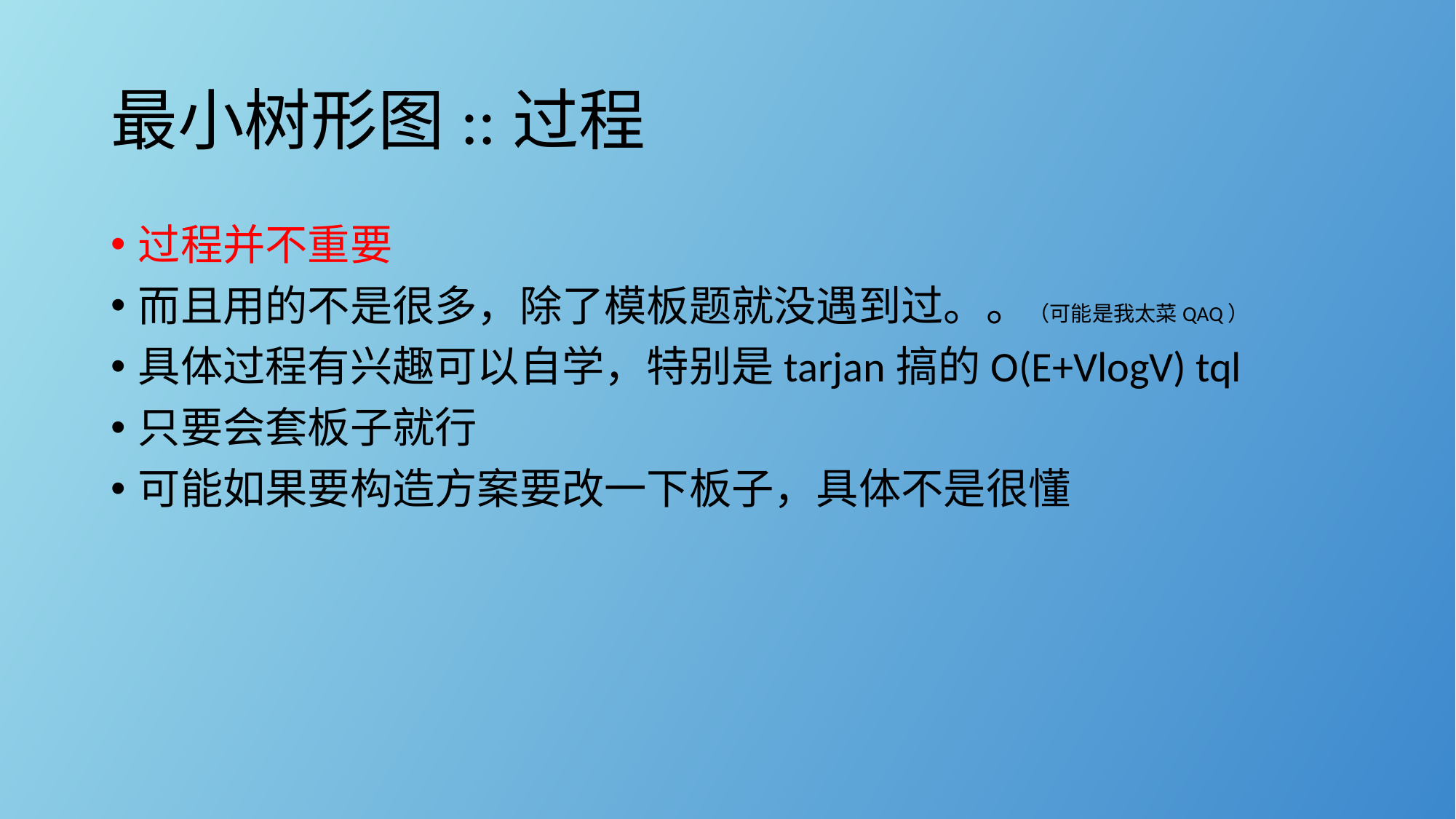

# 最小树形图::过程
过程并不重要
而且用的不是很多，除了模板题就没遇到过。。（可能是我太菜QAQ）
具体过程有兴趣可以自学，特别是tarjan搞的O(E+VlogV) tql
只要会套板子就行
可能如果要构造方案要改一下板子，具体不是很懂